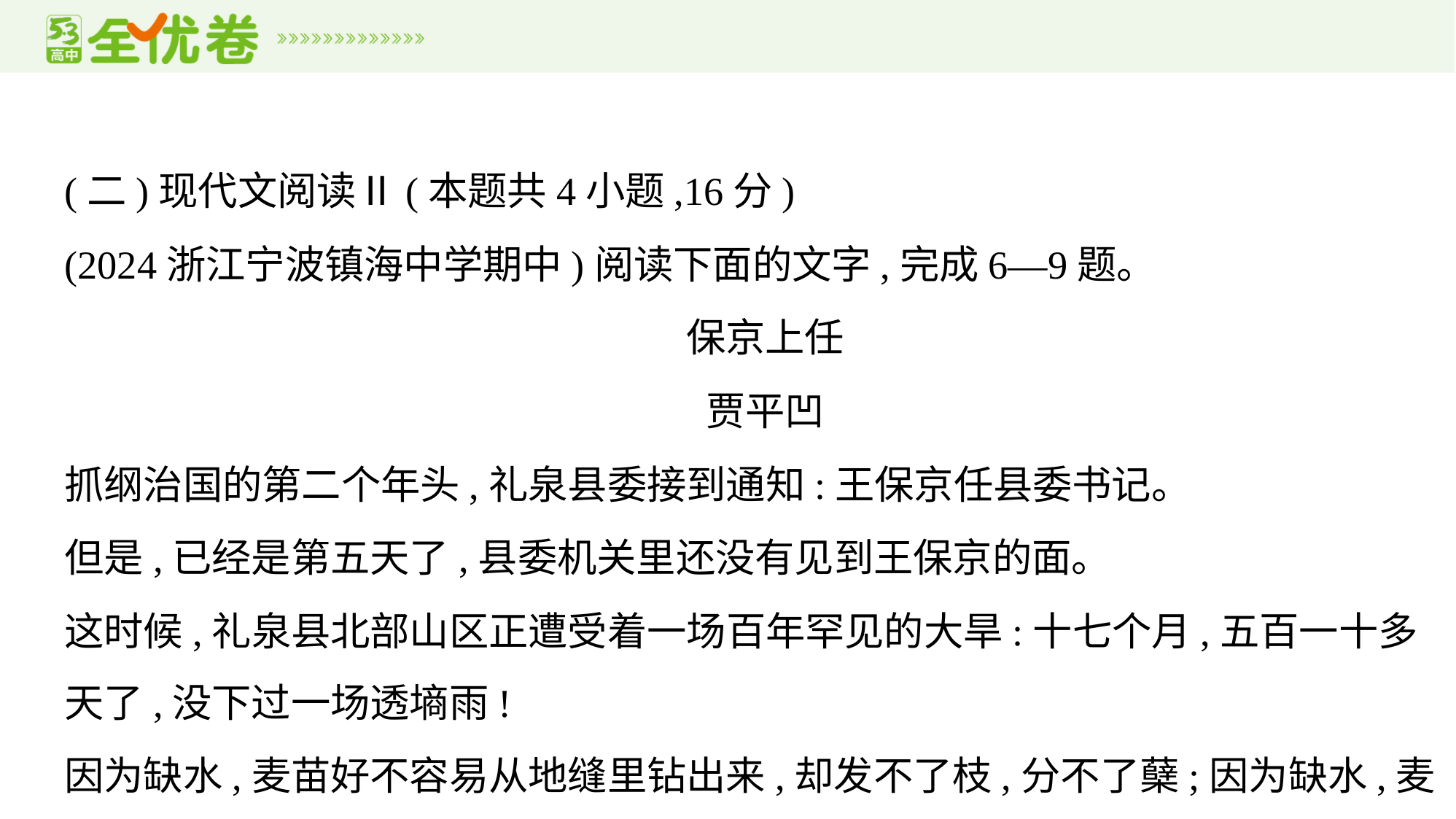

(二)现代文阅读Ⅱ(本题共4小题,16分)
(2024浙江宁波镇海中学期中)阅读下面的文字,完成6—9题。
保京上任
贾平凹
抓纲治国的第二个年头,礼泉县委接到通知:王保京任县委书记。
但是,已经是第五天了,县委机关里还没有见到王保京的面。
这时候,礼泉县北部山区正遭受着一场百年罕见的大旱:十七个月,五百一十多
天了,没下过一场透墒雨!
因为缺水,麦苗好不容易从地缝里钻出来,却发不了枝,分不了蘖;因为缺水,麦苗